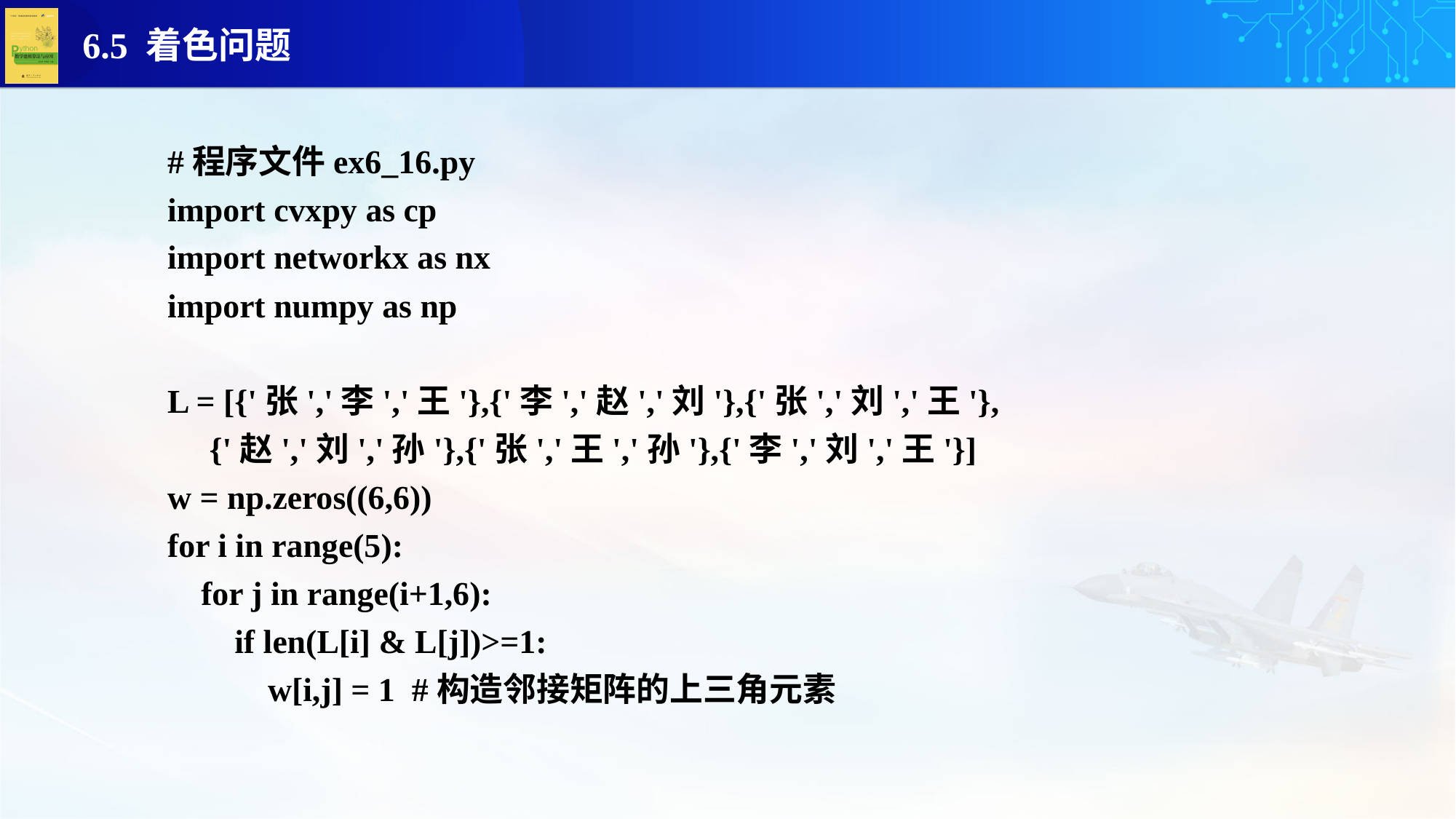

#程序文件ex6_16.py
import cvxpy as cp
import networkx as nx
import numpy as np

L = [{'张','李','王'},{'李','赵','刘'},{'张','刘','王'},
     {'赵','刘','孙'},{'张','王','孙'},{'李','刘','王'}]
w = np.zeros((6,6))
for i in range(5):
    for j in range(i+1,6):
        if len(L[i] & L[j])>=1:
            w[i,j] = 1  #构造邻接矩阵的上三角元素